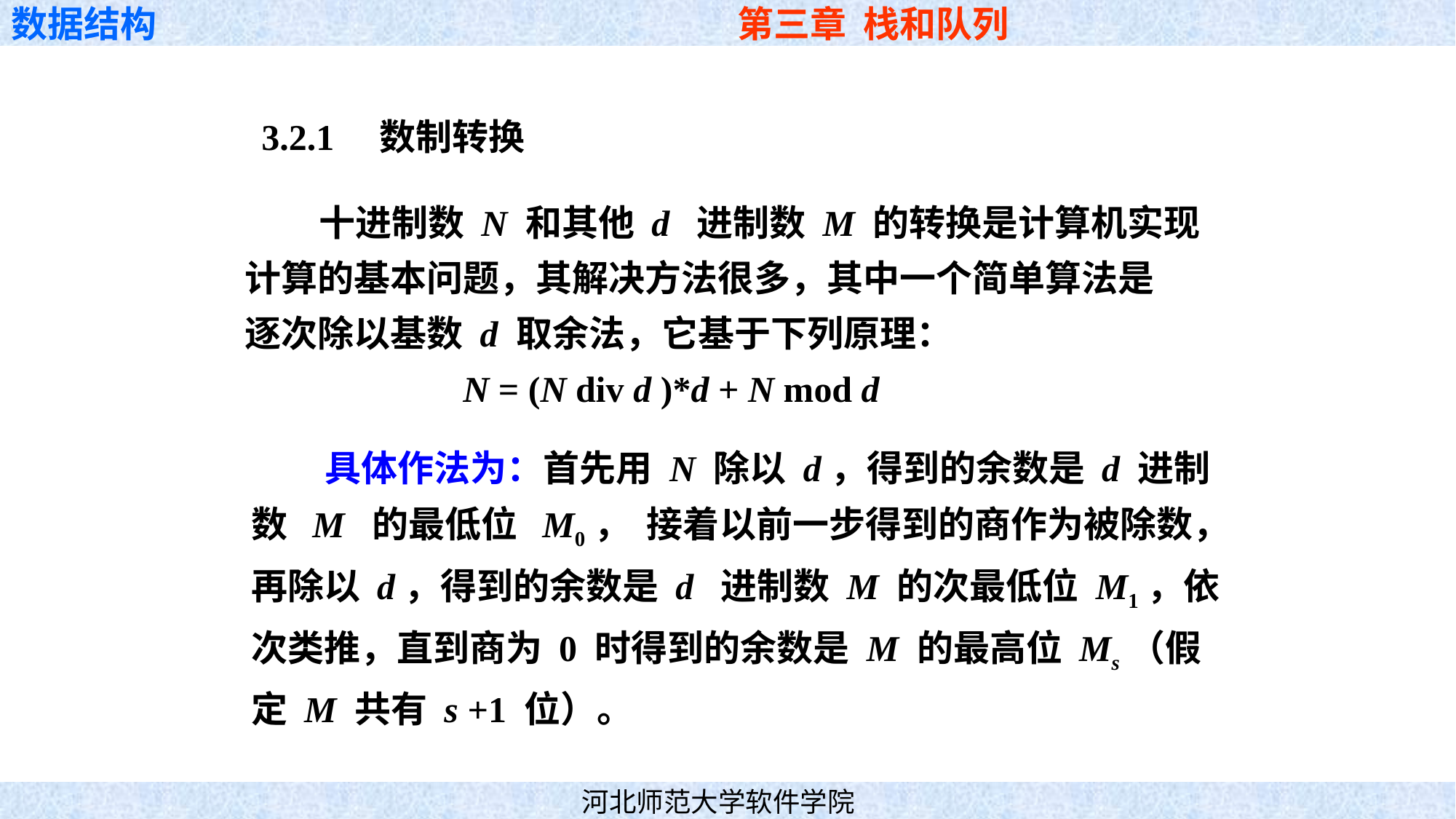

3.2.1    数制转换
        十进制数 N 和其他 d  进制数 M 的转换是计算机实现
计算的基本问题，其解决方法很多，其中一个简单算法是
逐次除以基数 d 取余法，它基于下列原理：
                        N = (N div d )*d + N mod d
        具体作法为：首先用 N 除以 d，得到的余数是 d 进制
数  M  的最低位  M0，  接着以前一步得到的商作为被除数，
再除以 d，得到的余数是 d  进制数 M 的次最低位 M1，依
次类推，直到商为 0 时得到的余数是 M 的最高位 Ms（假
定 M 共有 s +1 位）。